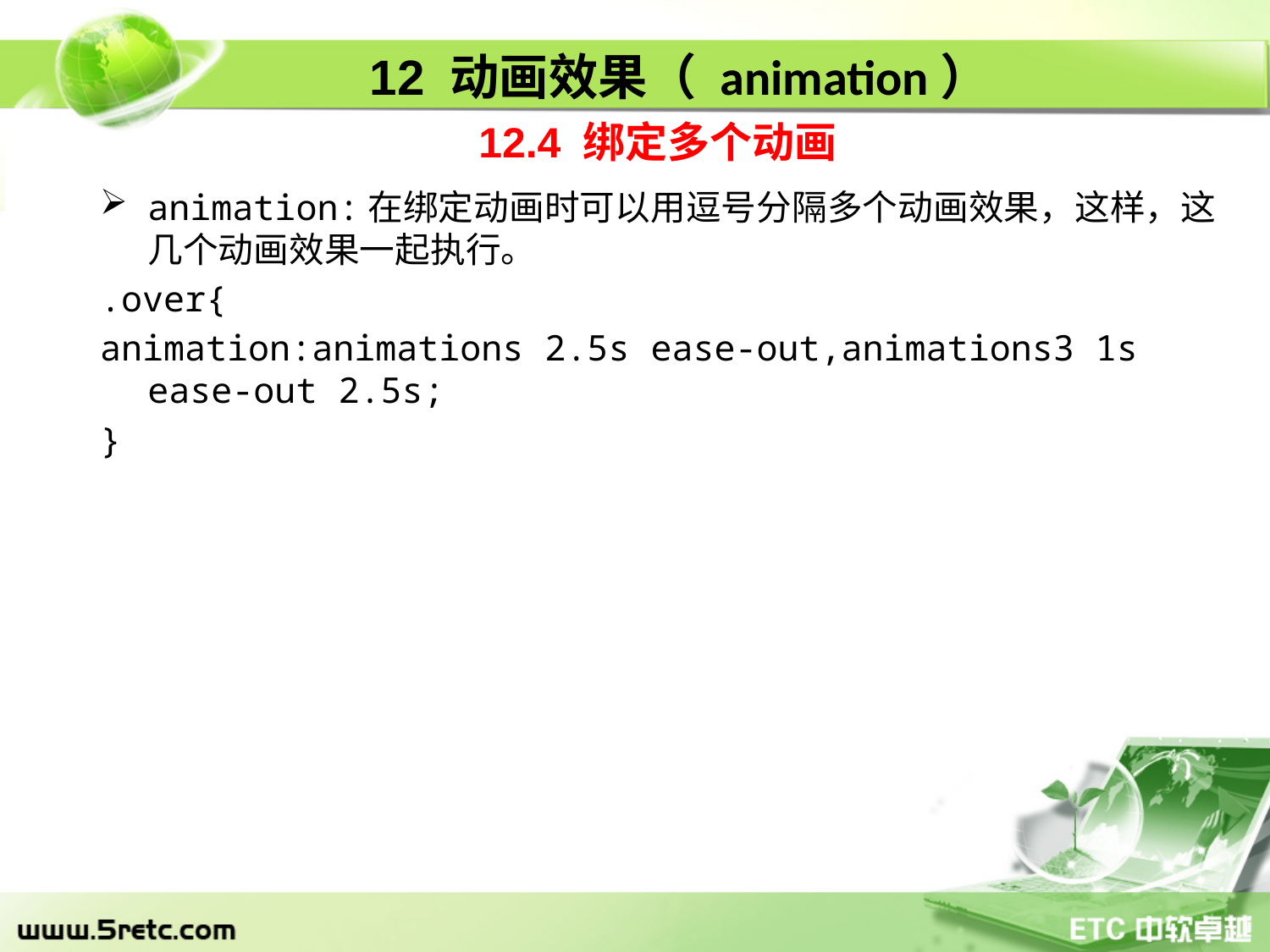

12 动画效果（ animation）

12.4 绑定多个动画
animation:在绑定动画时可以用逗号分隔多个动画效果，这样，这几个动画效果一起执行。
.over{
animation:animations 2.5s ease-out,animations3 1s ease-out 2.5s;
}